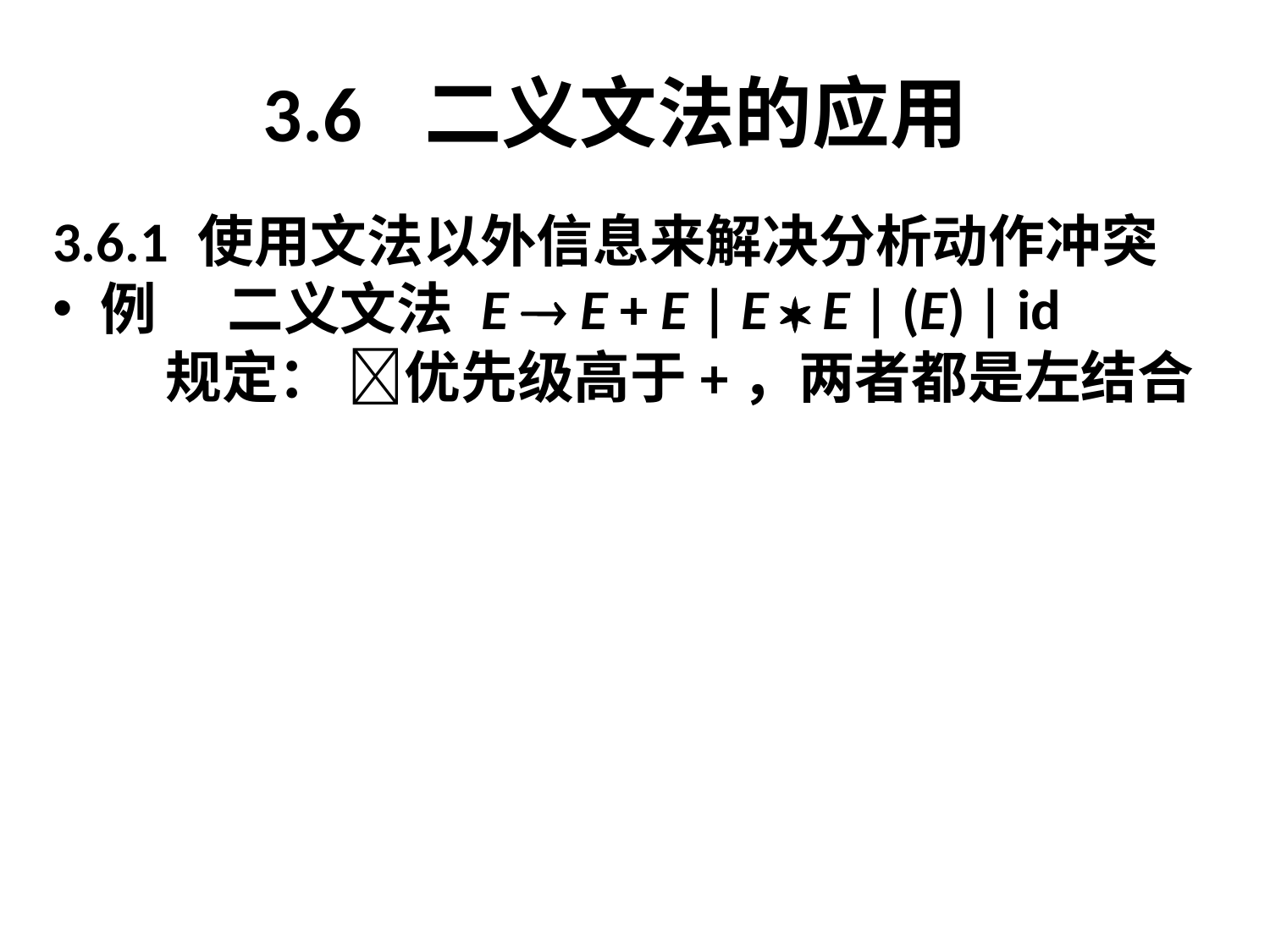

# 3.6  二义文法的应用
3.6.1 使用文法以外信息来解决分析动作冲突
例	二义文法	E → E + E | E ∗ E | (E) | id
	    规定： ∗优先级高于+，两者都是左结合